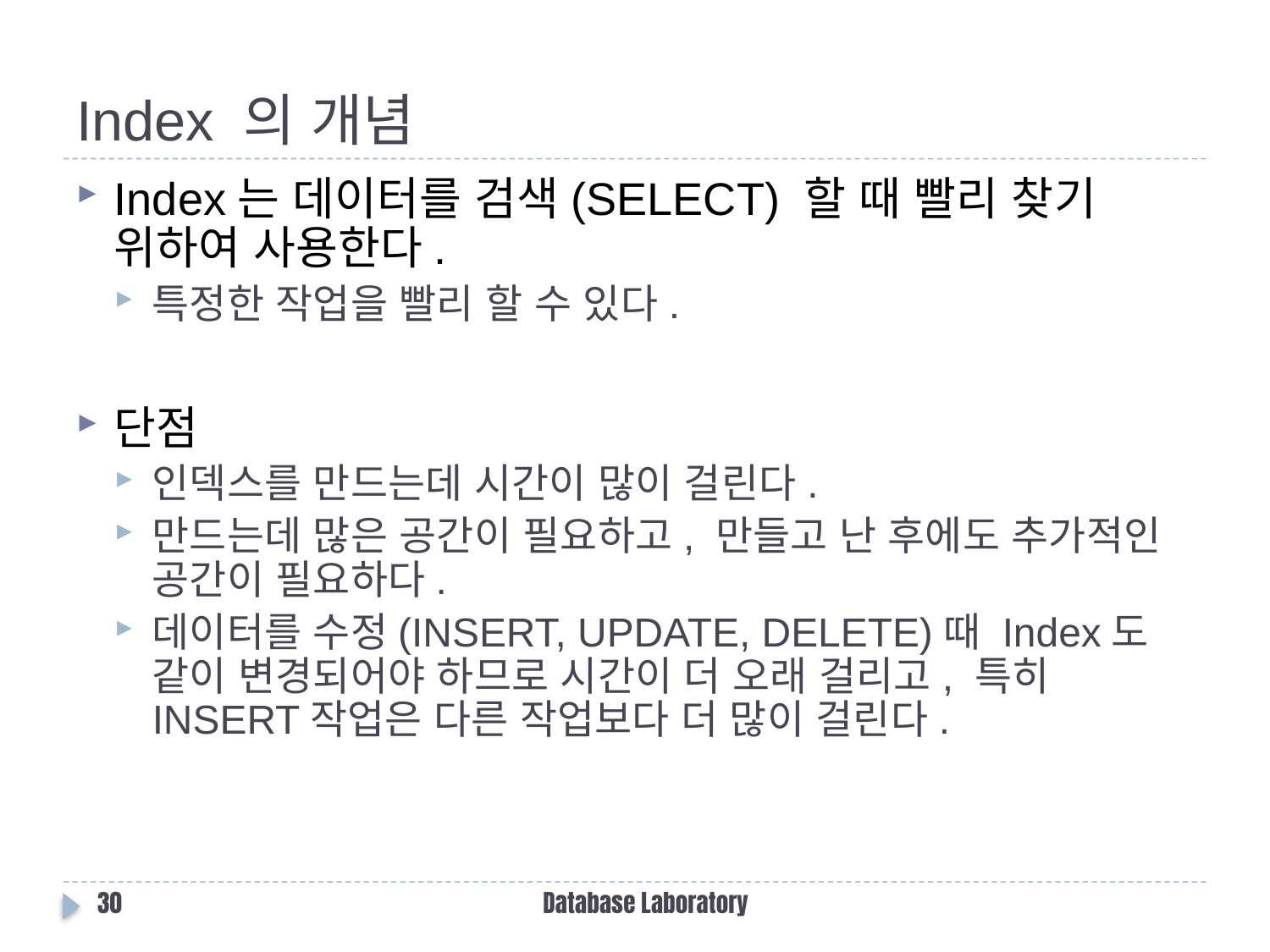

# Index 의 개념
Index는 데이터를 검색(SELECT) 할 때 빨리 찾기 위하여 사용한다.
특정한 작업을 빨리 할 수 있다.

단점
인덱스를 만드는데 시간이 많이 걸린다.
만드는데 많은 공간이 필요하고, 만들고 난 후에도 추가적인 공간이 필요하다.
데이터를 수정(INSERT, UPDATE, DELETE)때 Index도 같이 변경되어야 하므로 시간이 더 오래 걸리고, 특히 INSERT작업은 다른 작업보다 더 많이 걸린다.
30
Database Laboratory